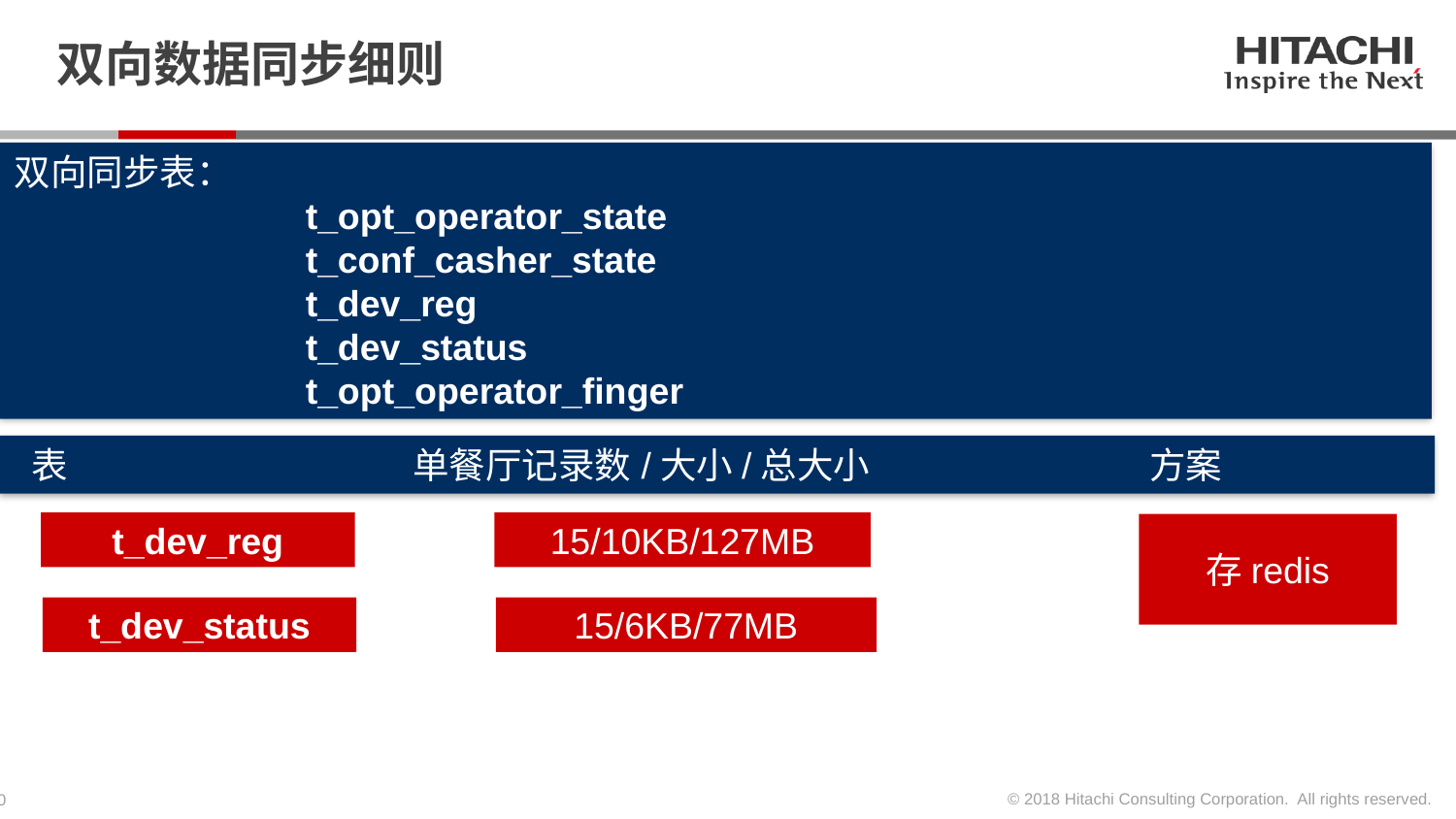

# 双向数据同步细则
双向同步表：
t_opt_operator_state
t_conf_casher_state
t_dev_reg
t_dev_status
t_opt_operator_finger
 表                                          单餐厅记录数/大小/总大小                                  方案
t_dev_reg
15/10KB/127MB
存redis
t_dev_status
15/6KB/77MB